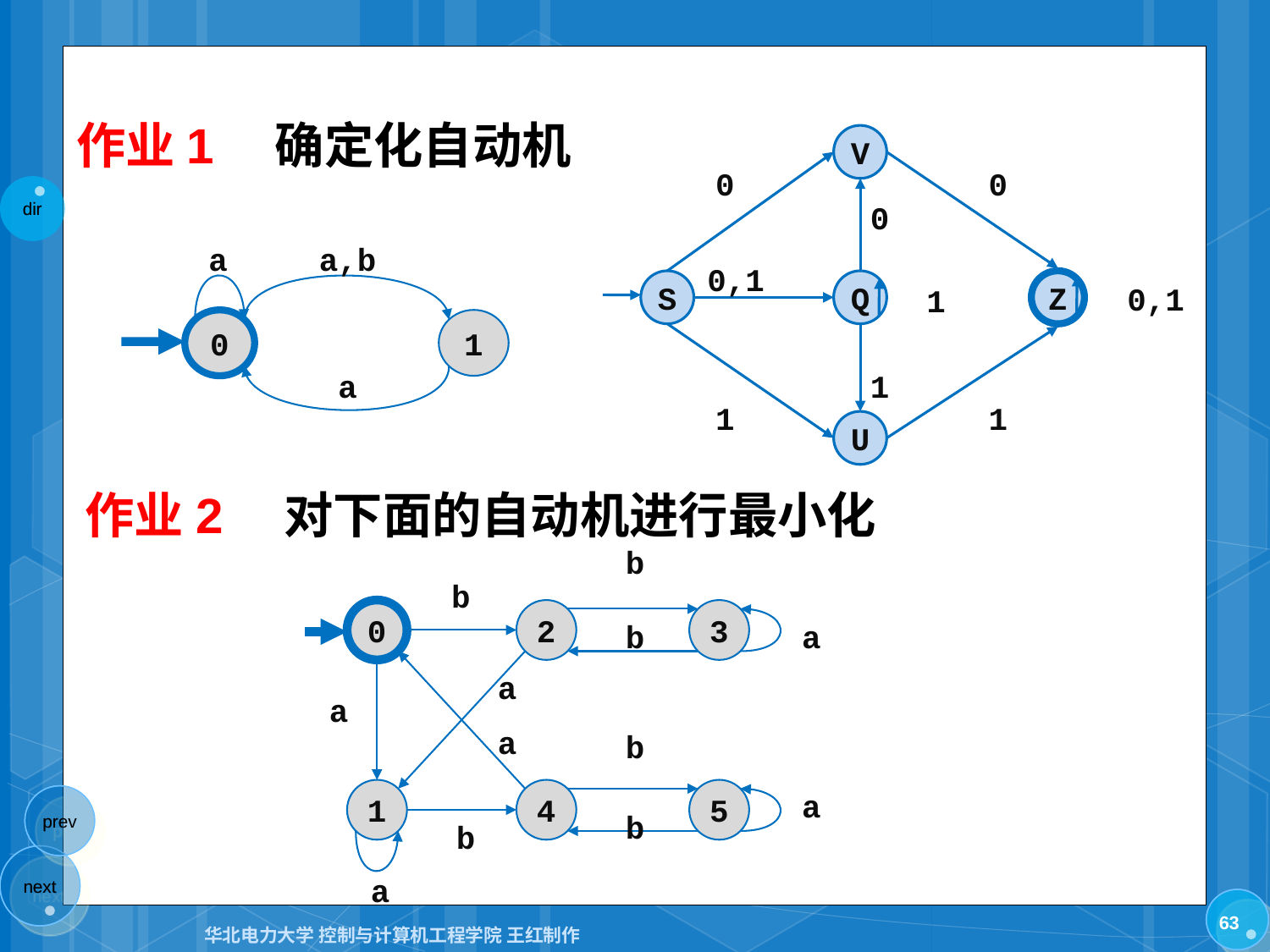

# 作业1　确定化自动机
V
0
0
0
0,1
S
Q
Z
0,1
1
1
1
1
U

a
a,b
0
1

a
作业2　对下面的自动机进行最小化
b
b
0
2
3
b
a

a
a
a
b
1
4
5
a
b
b
a
63
华北电力大学 控制与计算机工程学院 王红制作